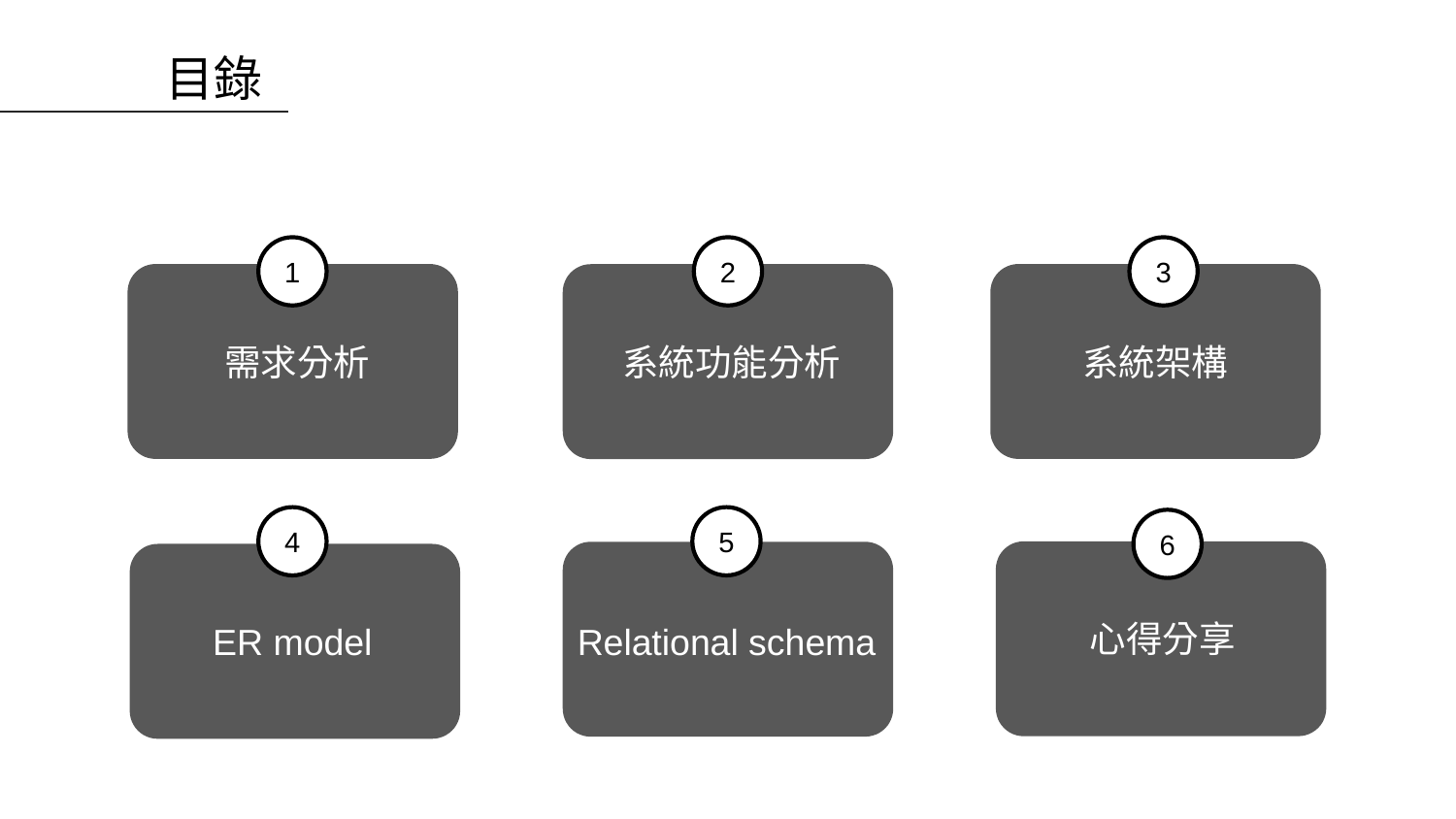

# 目錄
1
2
3

需求分析
系統功能分析
系統架構
4
5
6

心得分享
ER model
Relational schema